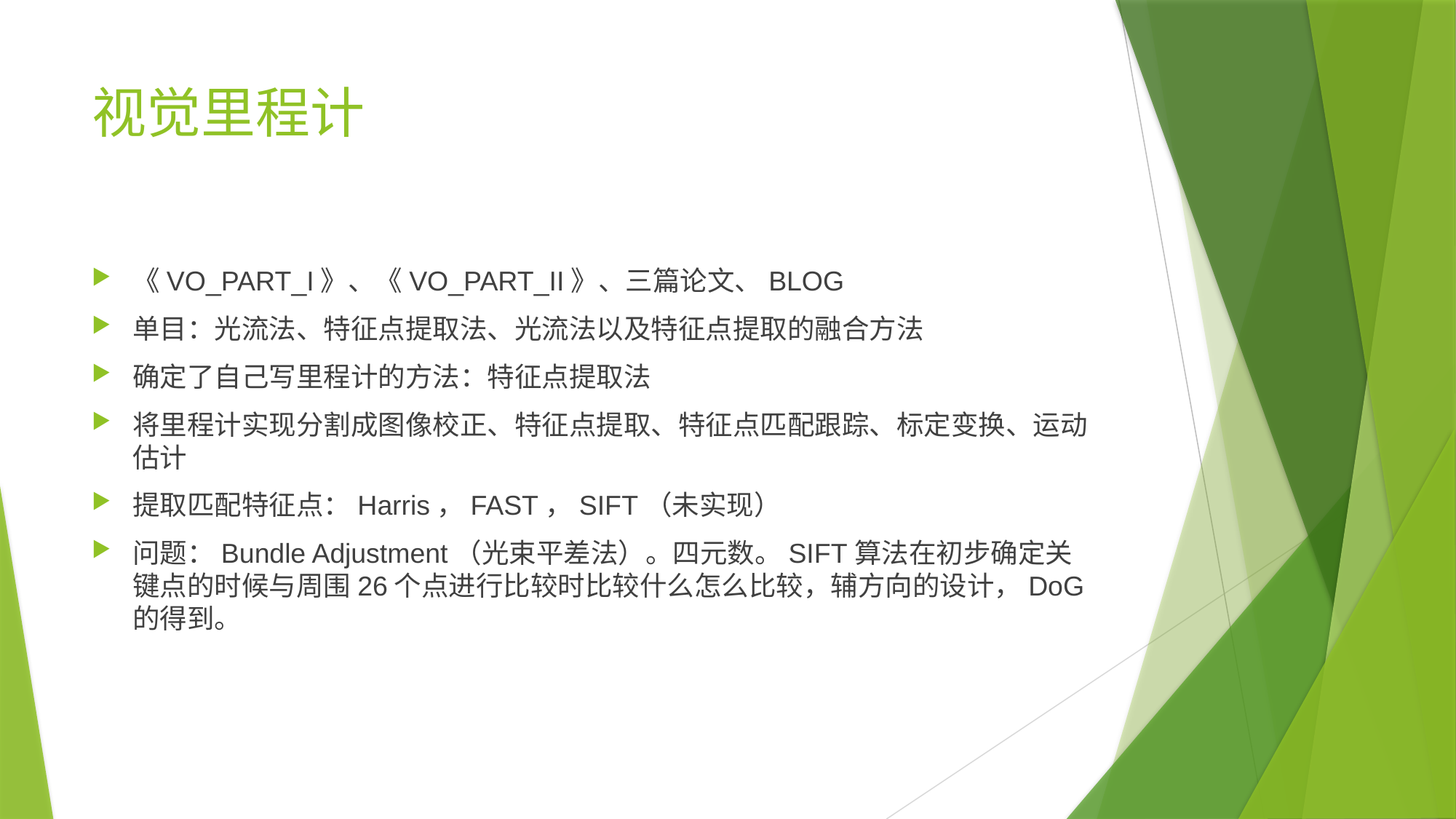

# 视觉里程计
《VO_PART_I》、《VO_PART_II》、三篇论文、BLOG
单目：光流法、特征点提取法、光流法以及特征点提取的融合方法
确定了自己写里程计的方法：特征点提取法
将里程计实现分割成图像校正、特征点提取、特征点匹配跟踪、标定变换、运动估计
提取匹配特征点：Harris，FAST，SIFT（未实现）
问题：Bundle Adjustment（光束平差法）。四元数。SIFT算法在初步确定关键点的时候与周围26个点进行比较时比较什么怎么比较，辅方向的设计，DoG的得到。